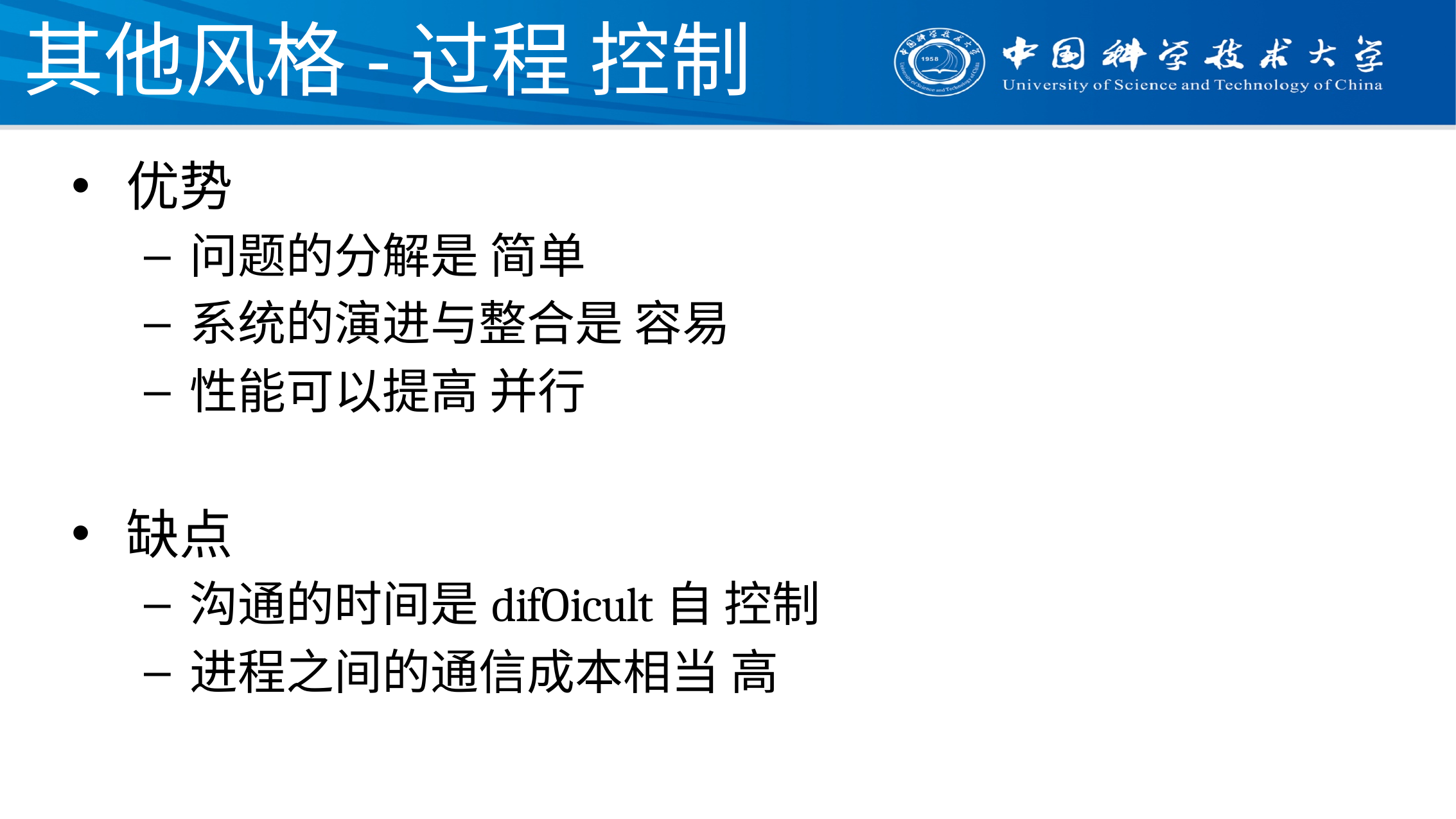

# 其他风格-过程 控制
优势
问题的分解是 简单
系统的演进与整合是 容易
性能可以提高 并行

缺点
沟通的时间是difOicult自 控制
进程之间的通信成本相当 高